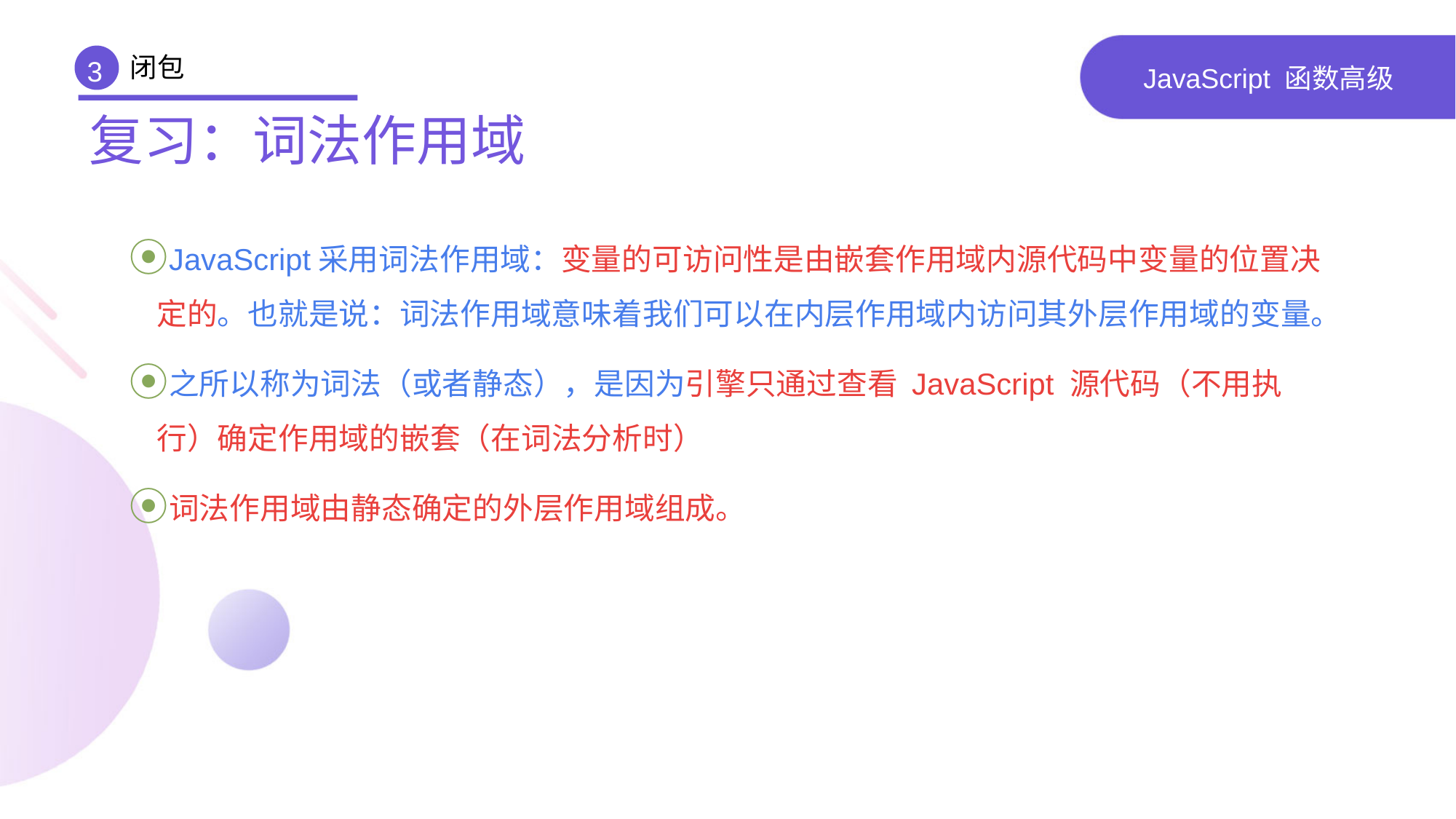

闭包
3
# JavaScript 函数高级
复习：词法作用域
JavaScript采用词法作用域：变量的可访问性是由嵌套作用域内源代码中变量的位置决定的。也就是说：词法作用域意味着我们可以在内层作用域内访问其外层作用域的变量。
之所以称为词法（或者静态），是因为引擎只通过查看 JavaScript 源代码（不用执行）确定作用域的嵌套（在词法分析时）
词法作用域由静态确定的外层作用域组成。